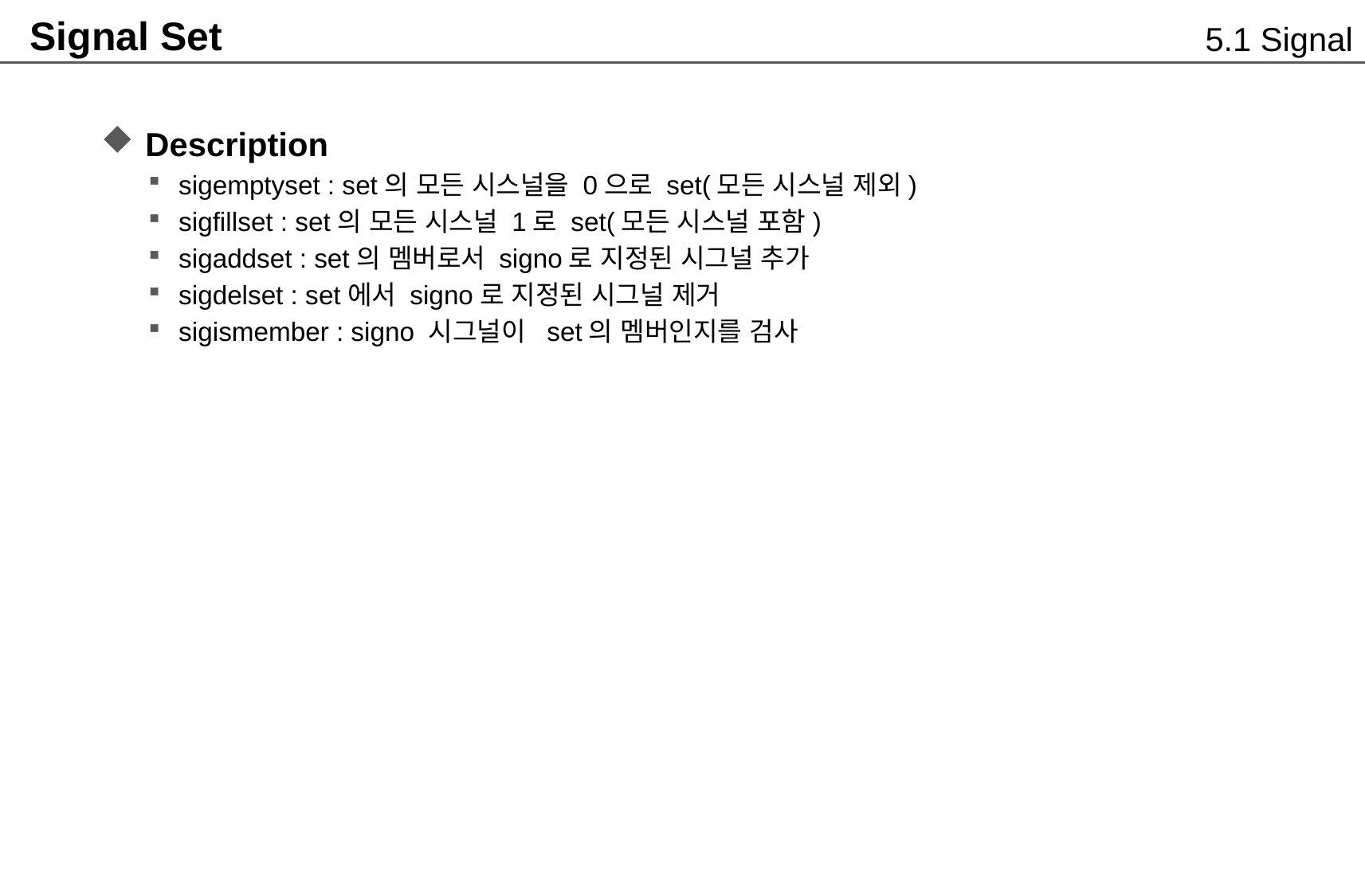

# Signal Set
5.1 Signal

 Description
 sigemptyset : set의 모든 시스널을 0으로 set(모든 시스널 제외)
 sigfillset : set의 모든 시스널 1로 set(모든 시스널 포함)
 sigaddset : set의 멤버로서 signo로 지정된 시그널 추가
 sigdelset : set에서 signo로 지정된 시그널 제거
 sigismember : signo 시그널이  set의 멤버인지를 검사